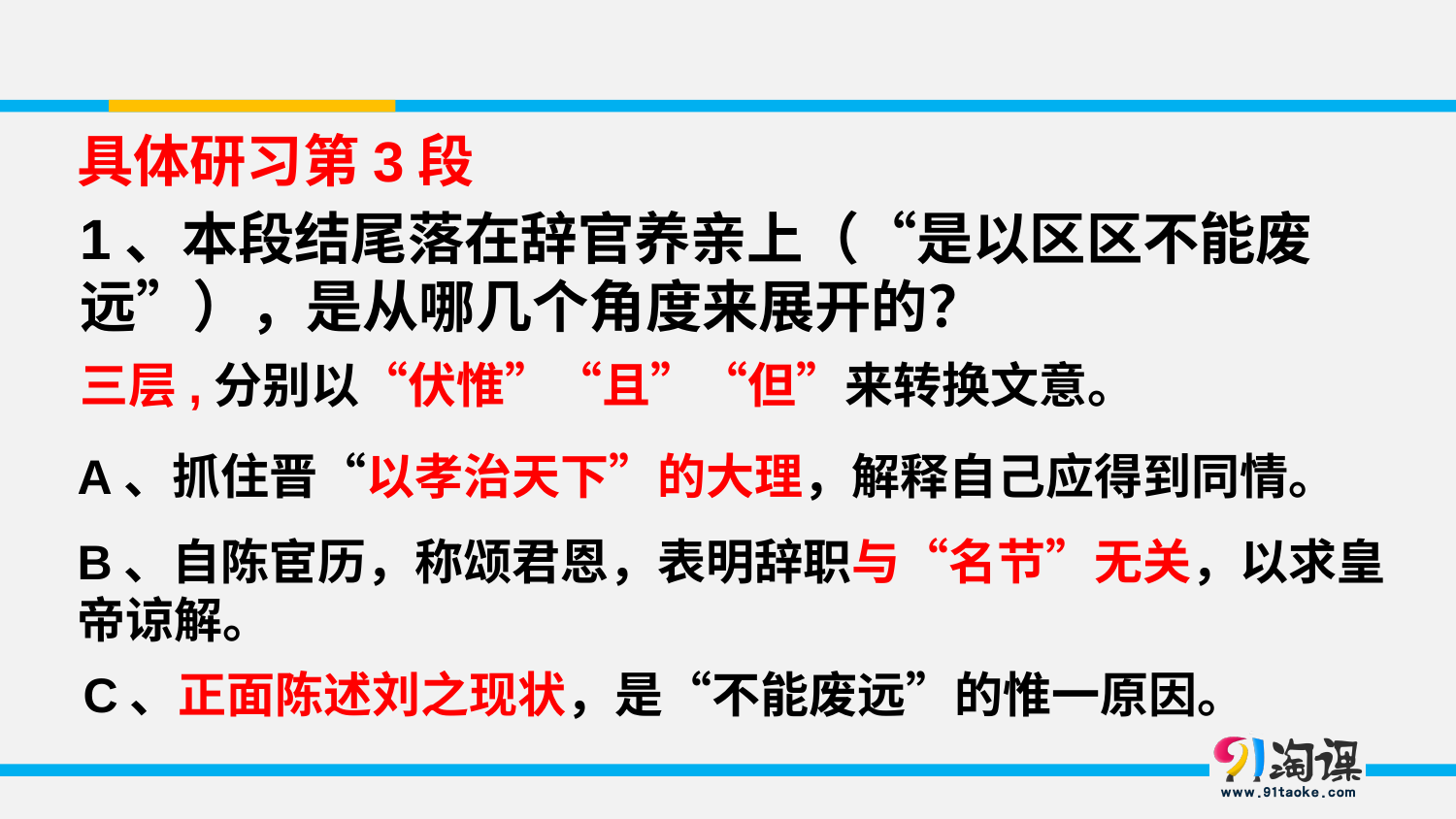

具体研习第3段
1、本段结尾落在辞官养亲上（“是以区区不能废远”），是从哪几个角度来展开的？
三层,分别以“伏惟”“且”“但”来转换文意。
A、抓住晋“以孝治天下”的大理，解释自己应得到同情。
B、自陈宦历，称颂君恩，表明辞职与“名节”无关，以求皇帝谅解。
C、正面陈述刘之现状，是“不能废远”的惟一原因。